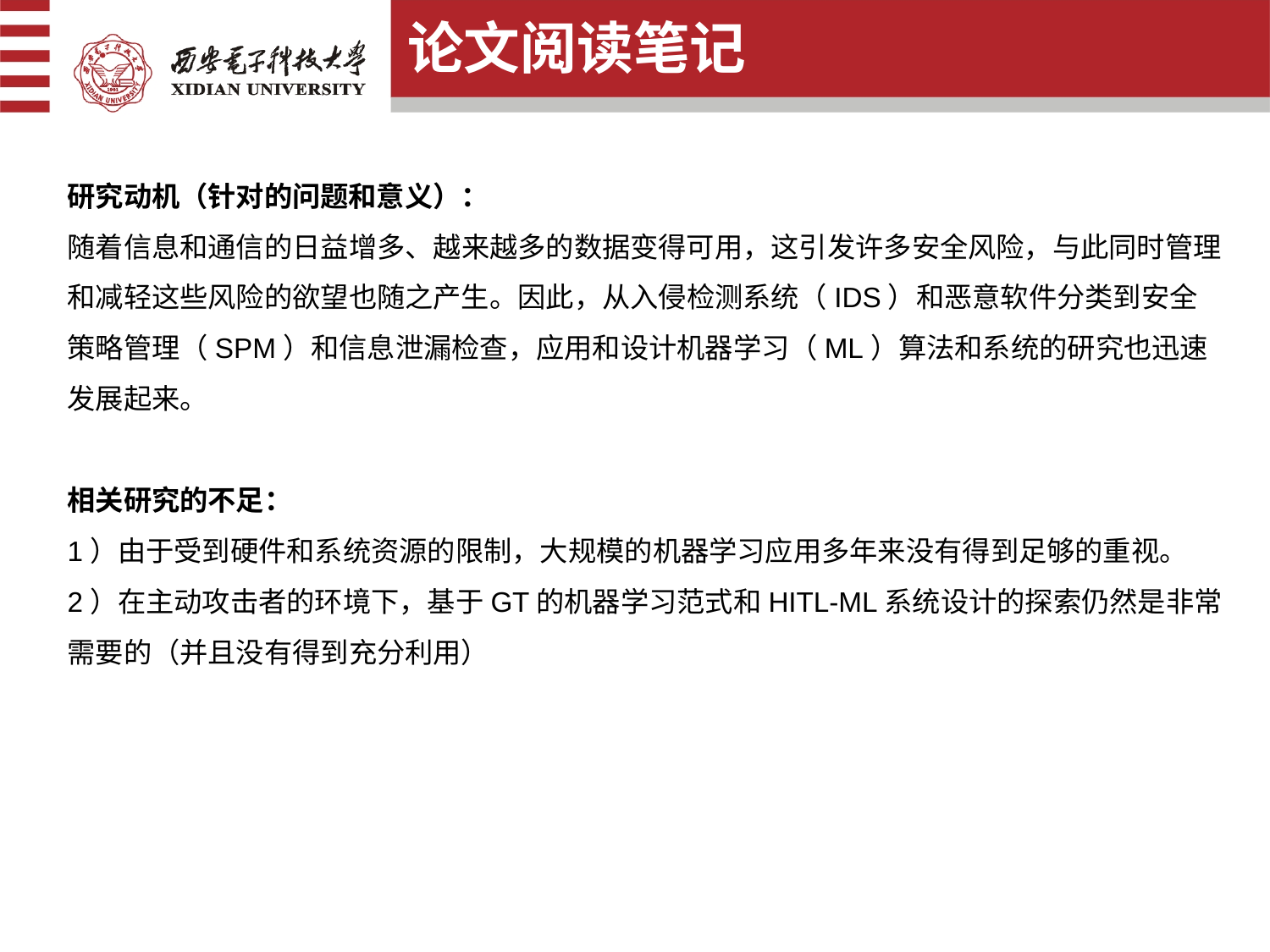

论文阅读笔记
研究动机（针对的问题和意义）：
随着信息和通信的日益增多、越来越多的数据变得可用，这引发许多安全风险，与此同时管理和减轻这些风险的欲望也随之产生。因此，从入侵检测系统（IDS）和恶意软件分类到安全策略管理（SPM）和信息泄漏检查，应用和设计机器学习（ML）算法和系统的研究也迅速发展起来。

相关研究的不足：
1）由于受到硬件和系统资源的限制，大规模的机器学习应用多年来没有得到足够的重视。
2）在主动攻击者的环境下，基于GT的机器学习范式和HITL-ML系统设计的探索仍然是非常需要的（并且没有得到充分利用）